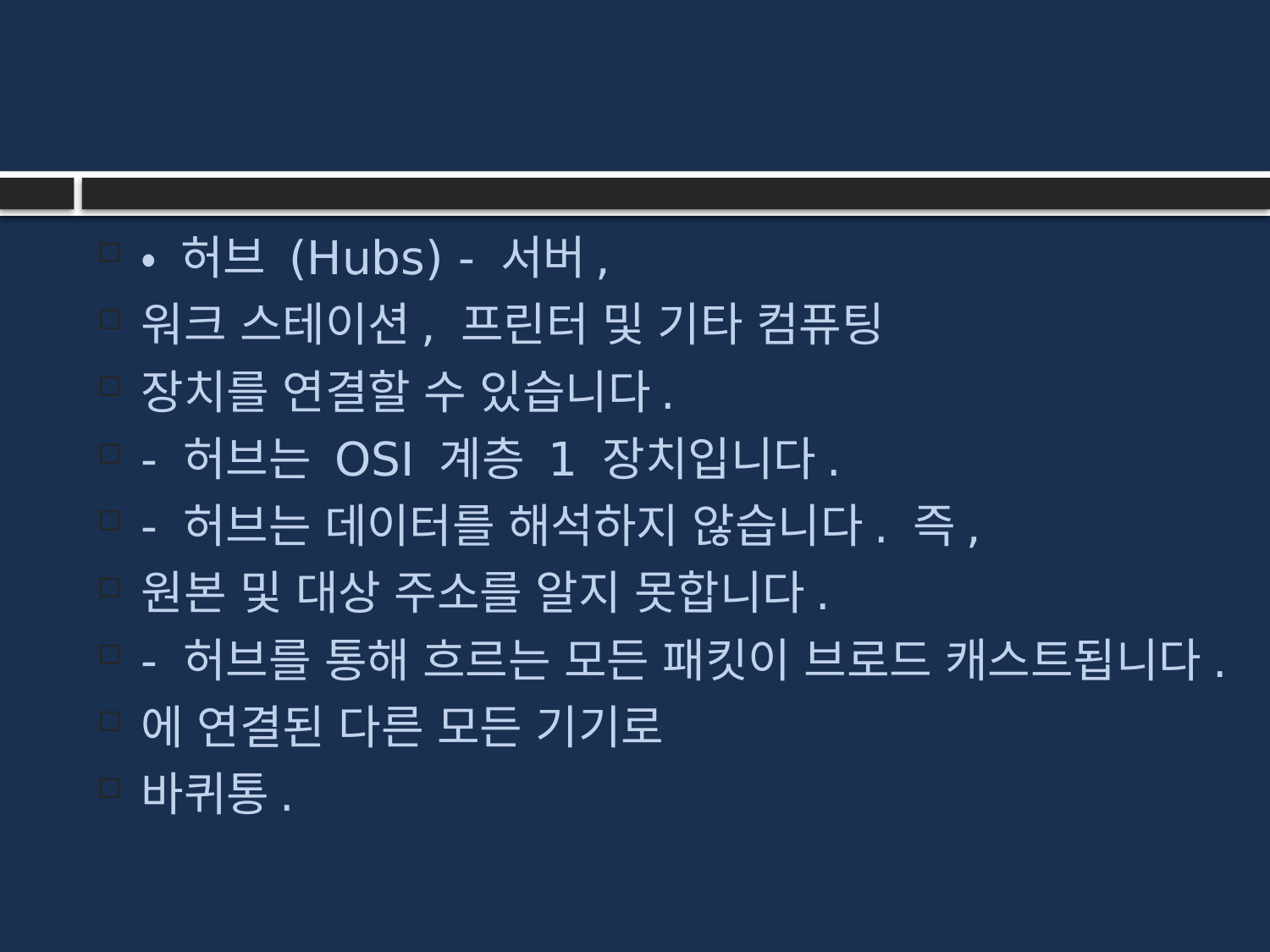

#
• 허브 (Hubs) - 서버,
워크 스테이션, 프린터 및 기타 컴퓨팅
장치를 연결할 수 있습니다.
- 허브는 OSI 계층 1 장치입니다.
- 허브는 데이터를 해석하지 않습니다. 즉,
원본 및 대상 주소를 알지 못합니다.
- 허브를 통해 흐르는 모든 패킷이 브로드 캐스트됩니다.
에 연결된 다른 모든 기기로
바퀴통.